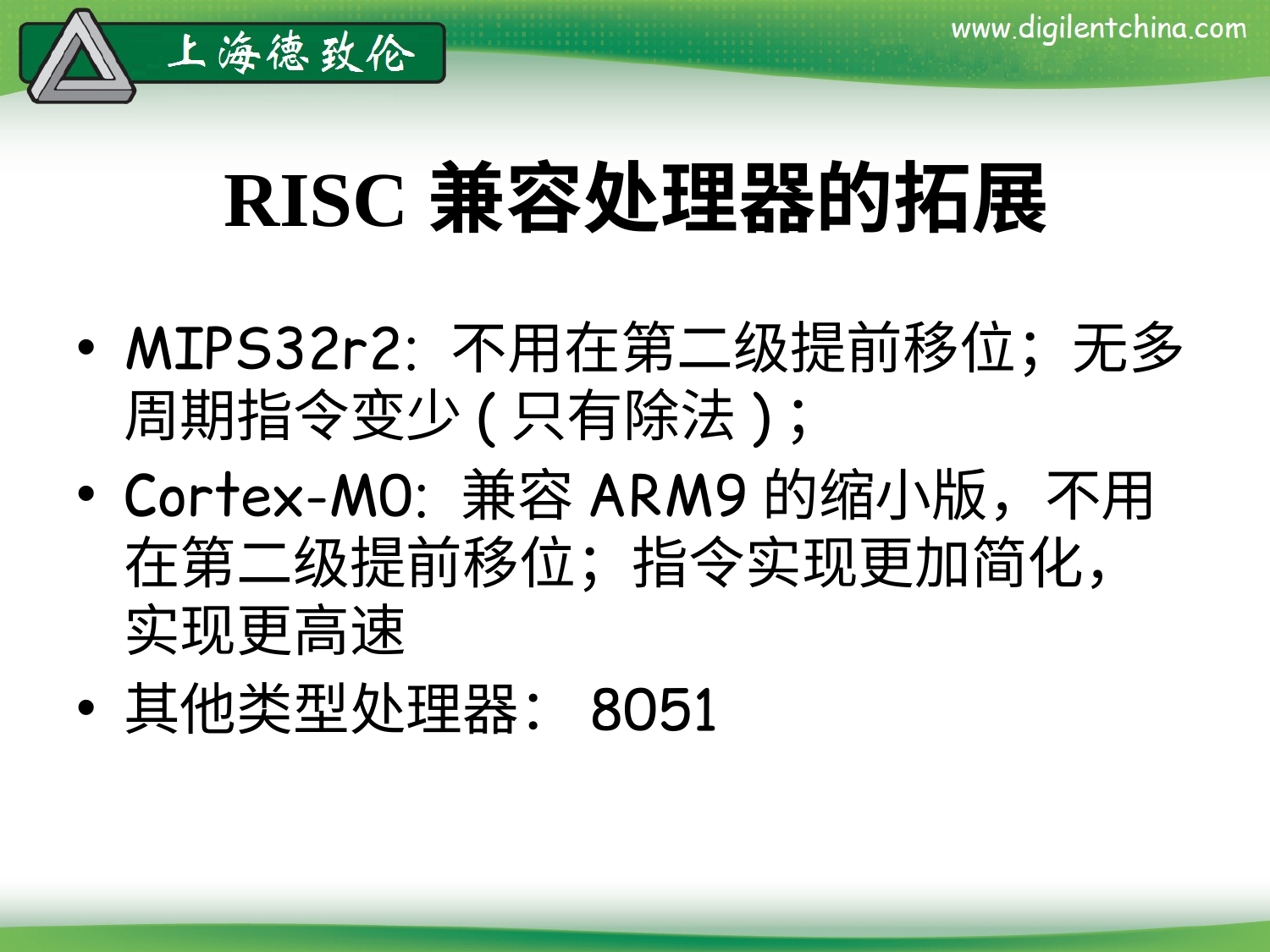

# RISC兼容处理器的拓展
MIPS32r2: 不用在第二级提前移位；无多周期指令变少(只有除法)；
Cortex-M0: 兼容ARM9的缩小版，不用在第二级提前移位；指令实现更加简化，实现更高速
其他类型处理器：8051